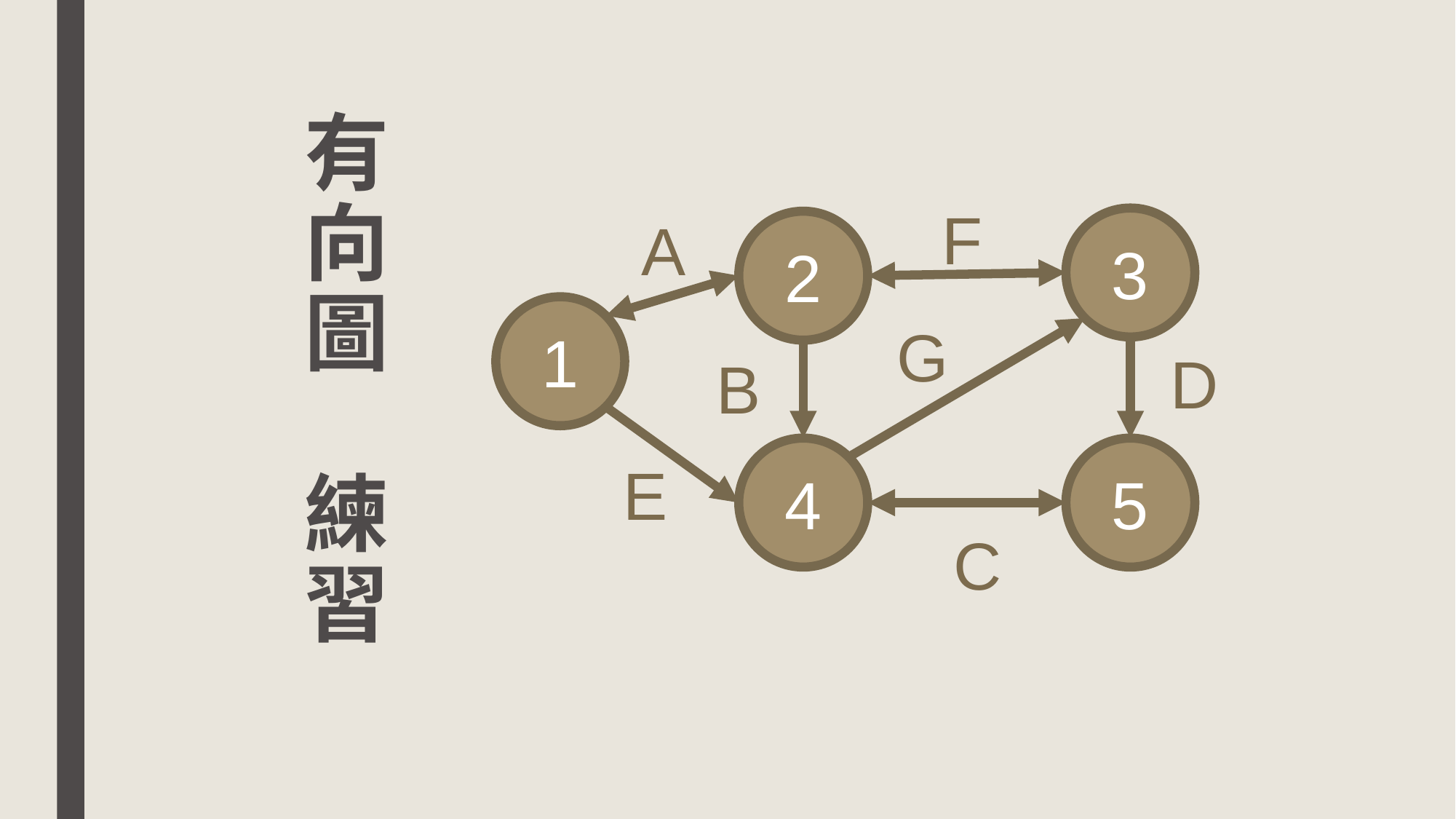

有
向
圖
練
習
F
A
3
2
1
G
D
B
4
5
E
C